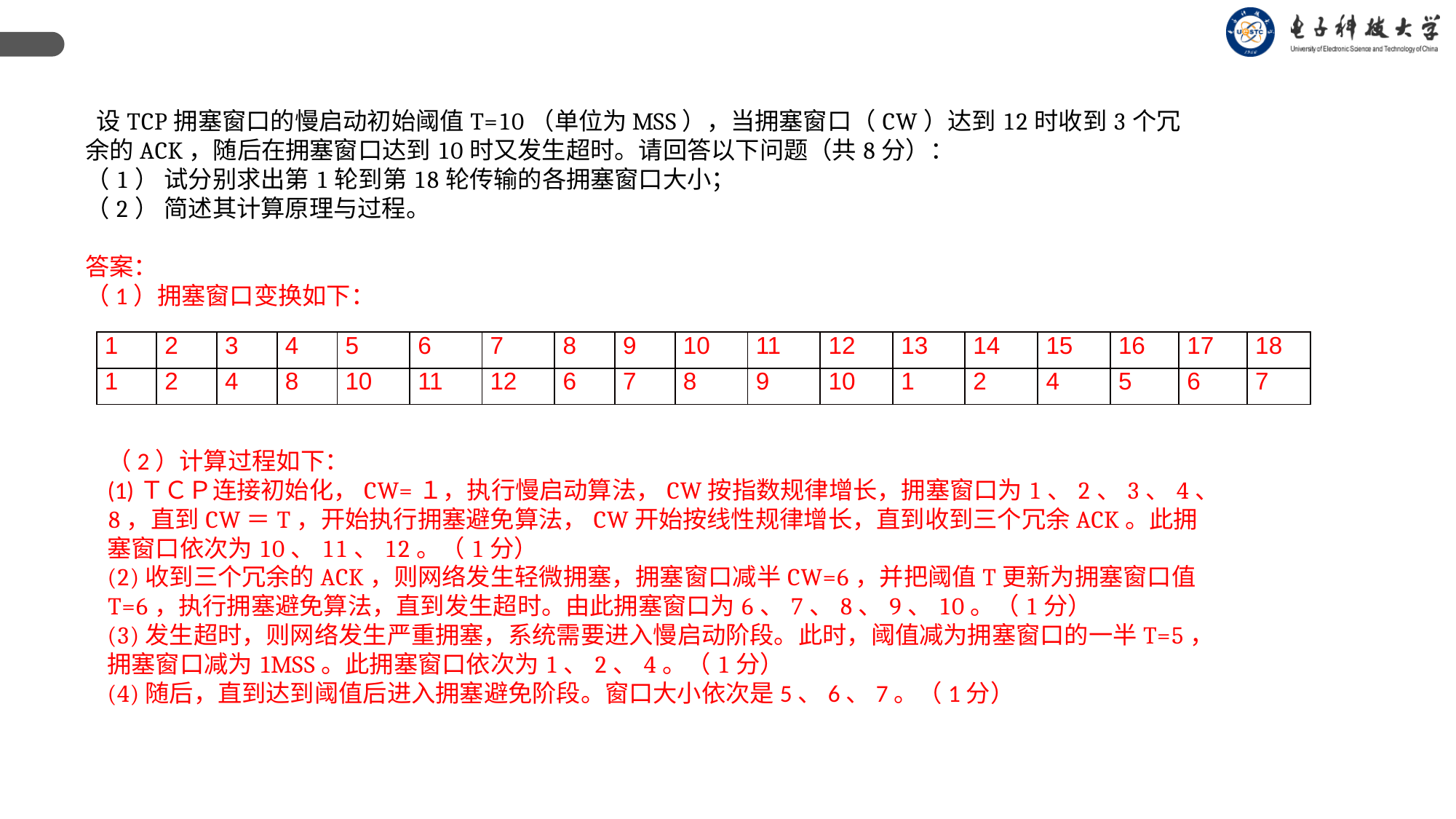

设TCP拥塞窗口的慢启动初始阈值T=10（单位为MSS），当拥塞窗口（CW）达到12时收到3个冗余的ACK，随后在拥塞窗口达到10时又发生超时。请回答以下问题（共8分）：（1） 试分别求出第1轮到第18轮传输的各拥塞窗口大小；（2） 简述其计算原理与过程。
答案：（1）拥塞窗口变换如下：
| 1 | 2 | 3 | 4 | 5 | 6 | 7 | 8 | 9 | 10 | 11 | 12 | 13 | 14 | 15 | 16 | 17 | 18 |
| --- | --- | --- | --- | --- | --- | --- | --- | --- | --- | --- | --- | --- | --- | --- | --- | --- | --- |
| 1 | 2 | 4 | 8 | 10 | 11 | 12 | 6 | 7 | 8 | 9 | 10 | 1 | 2 | 4 | 5 | 6 | 7 |
     （2）计算过程如下：(1)ＴＣＰ连接初始化，CW=１，执行慢启动算法，CW按指数规律增长，拥塞窗口为1、2、3、4、8，直到CW＝T，开始执行拥塞避免算法，CW开始按线性规律增长，直到收到三个冗余ACK。此拥塞窗口依次为10、11、12。（1分）(2)收到三个冗余的ACK，则网络发生轻微拥塞，拥塞窗口减半CW=6，并把阈值T更新为拥塞窗口值T=6，执行拥塞避免算法，直到发生超时。由此拥塞窗口为6、7、8、9、10。（1分）(3)发生超时，则网络发生严重拥塞，系统需要进入慢启动阶段。此时，阈值减为拥塞窗口的一半T=5，拥塞窗口减为1MSS。此拥塞窗口依次为1、2、4。（1分）(4)随后，直到达到阈值后进入拥塞避免阶段。窗口大小依次是5、6、7。（1分）